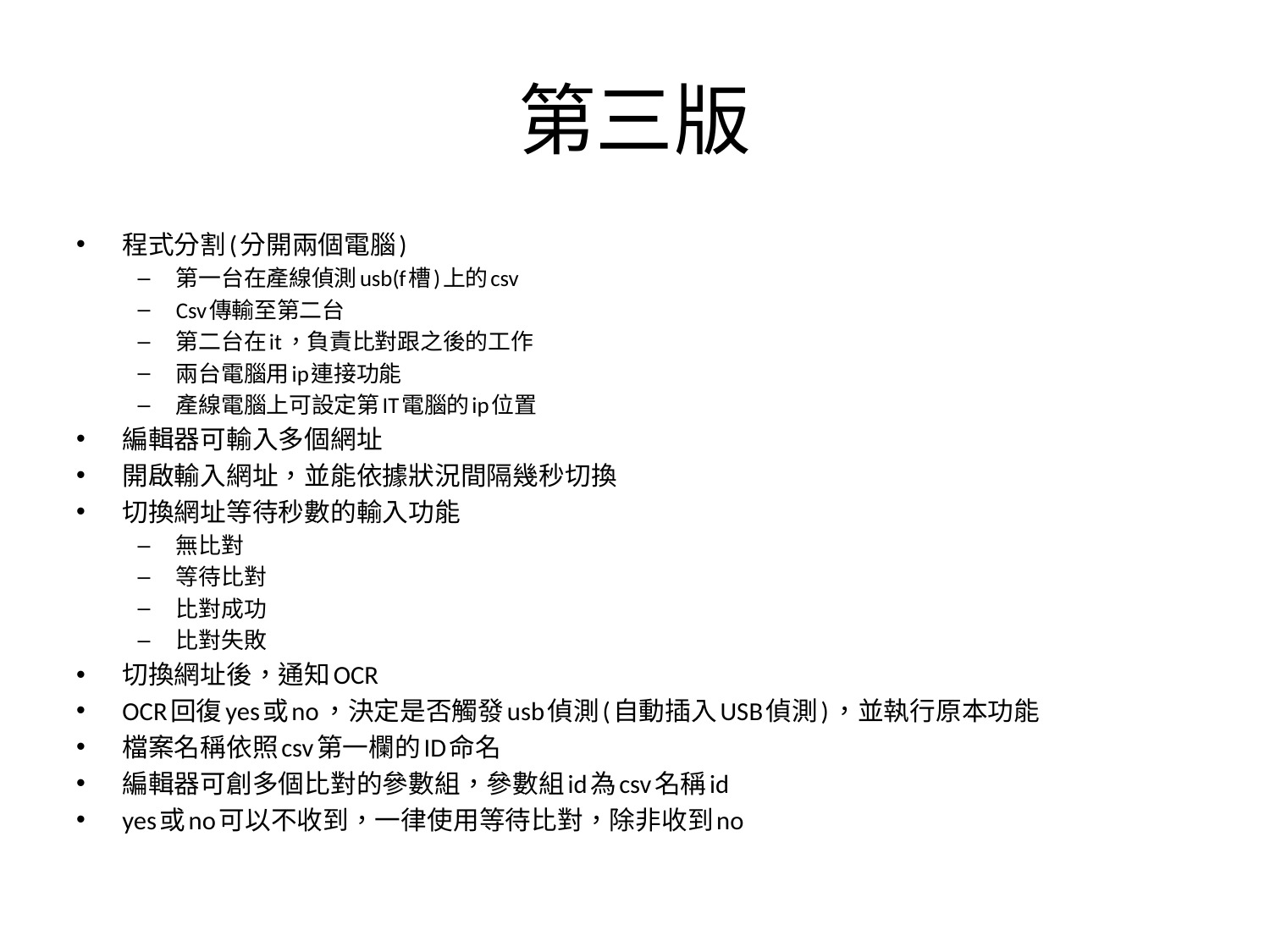

# 第三版
程式分割(分開兩個電腦)
第一台在產線偵測usb(f槽)上的csv
Csv傳輸至第二台
第二台在it，負責比對跟之後的工作
兩台電腦用ip連接功能
產線電腦上可設定第IT電腦的ip位置
編輯器可輸入多個網址
開啟輸入網址，並能依據狀況間隔幾秒切換
切換網址等待秒數的輸入功能
無比對
等待比對
比對成功
比對失敗
切換網址後，通知OCR
OCR回復yes或no，決定是否觸發usb偵測(自動插入USB偵測)，並執行原本功能
檔案名稱依照csv第一欄的ID命名
編輯器可創多個比對的參數組，參數組id為csv名稱id
yes或no可以不收到，一律使用等待比對，除非收到no